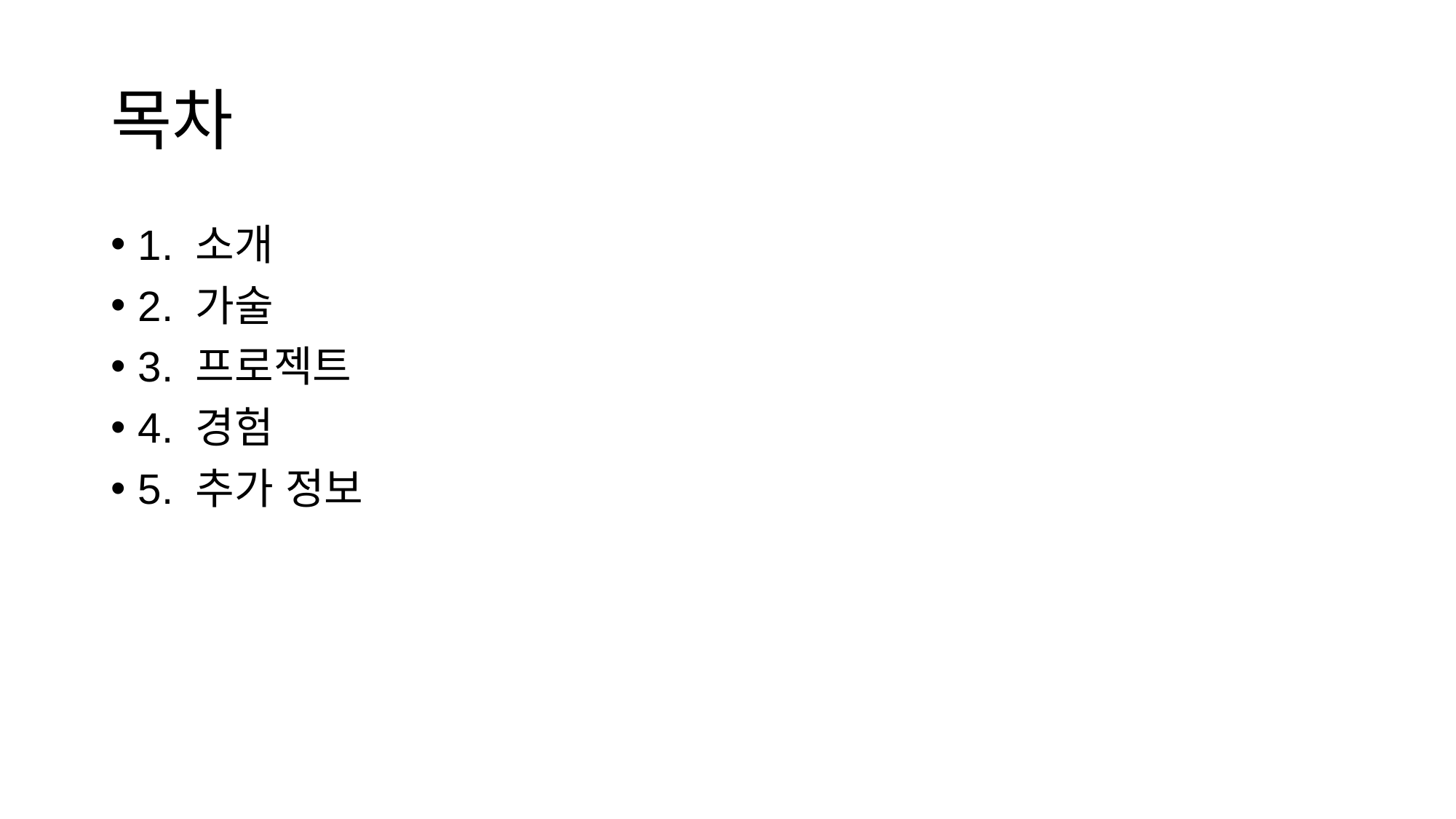

# 목차
1. 소개
2. 가술
3. 프로젝트
4. 경험
5. 추가 정보